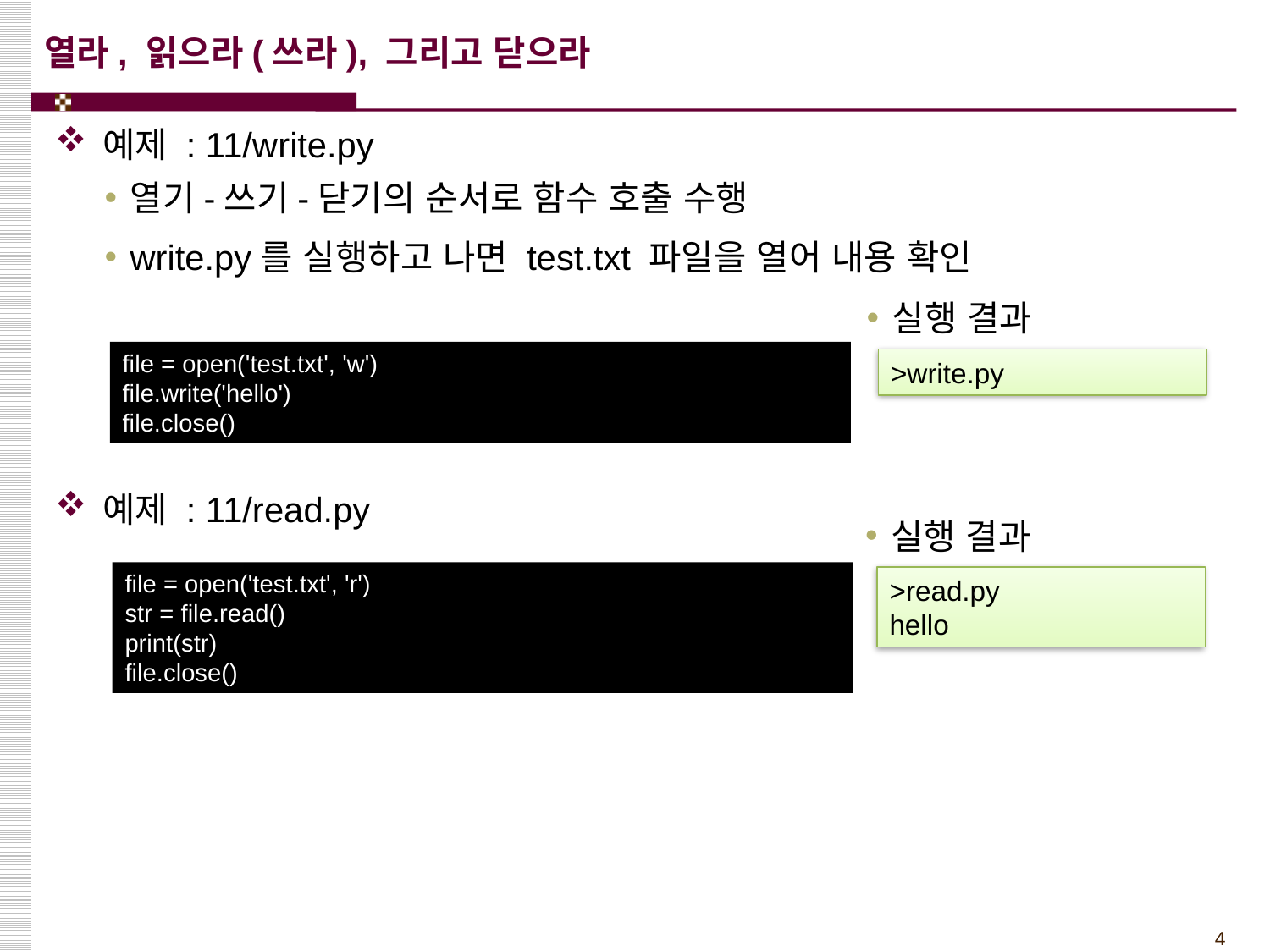

# 열라, 읽으라(쓰라), 그리고 닫으라
예제 : 11/write.py
열기-쓰기-닫기의 순서로 함수 호출 수행
write.py를 실행하고 나면 test.txt 파일을 열어 내용 확인

예제 : 11/read.py
실행 결과

file = open('test.txt', 'w')
file.write('hello')
file.close()
>write.py
실행 결과

file = open('test.txt', 'r')
str = file.read()
print(str)
file.close()
>read.py
hello